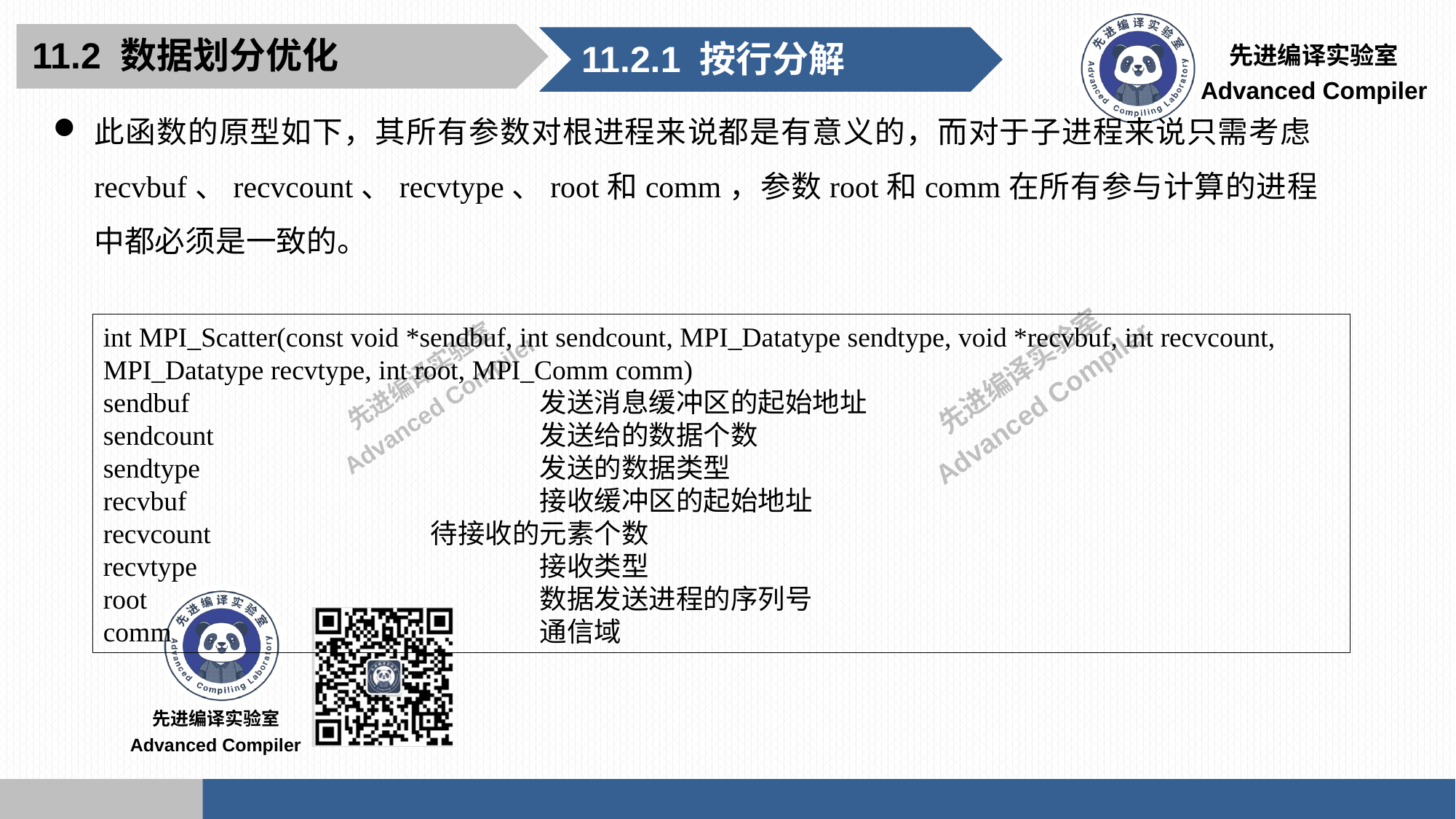

11.2 数据划分优化

11.2.1 按行分解
此函数的原型如下，其所有参数对根进程来说都是有意义的，而对于子进程来说只需考虑recvbuf、recvcount、recvtype、root和comm，参数root和comm在所有参与计算的进程中都必须是一致的。
int MPI_Scatter(const void *sendbuf, int sendcount, MPI_Datatype sendtype, void *recvbuf, int recvcount, MPI_Datatype recvtype, int root, MPI_Comm comm)
sendbuf				发送消息缓冲区的起始地址
sendcount			发送给的数据个数
sendtype				发送的数据类型
recvbuf				接收缓冲区的起始地址
recvcount			待接收的元素个数
recvtype				接收类型
root				数据发送进程的序列号
comm				通信域